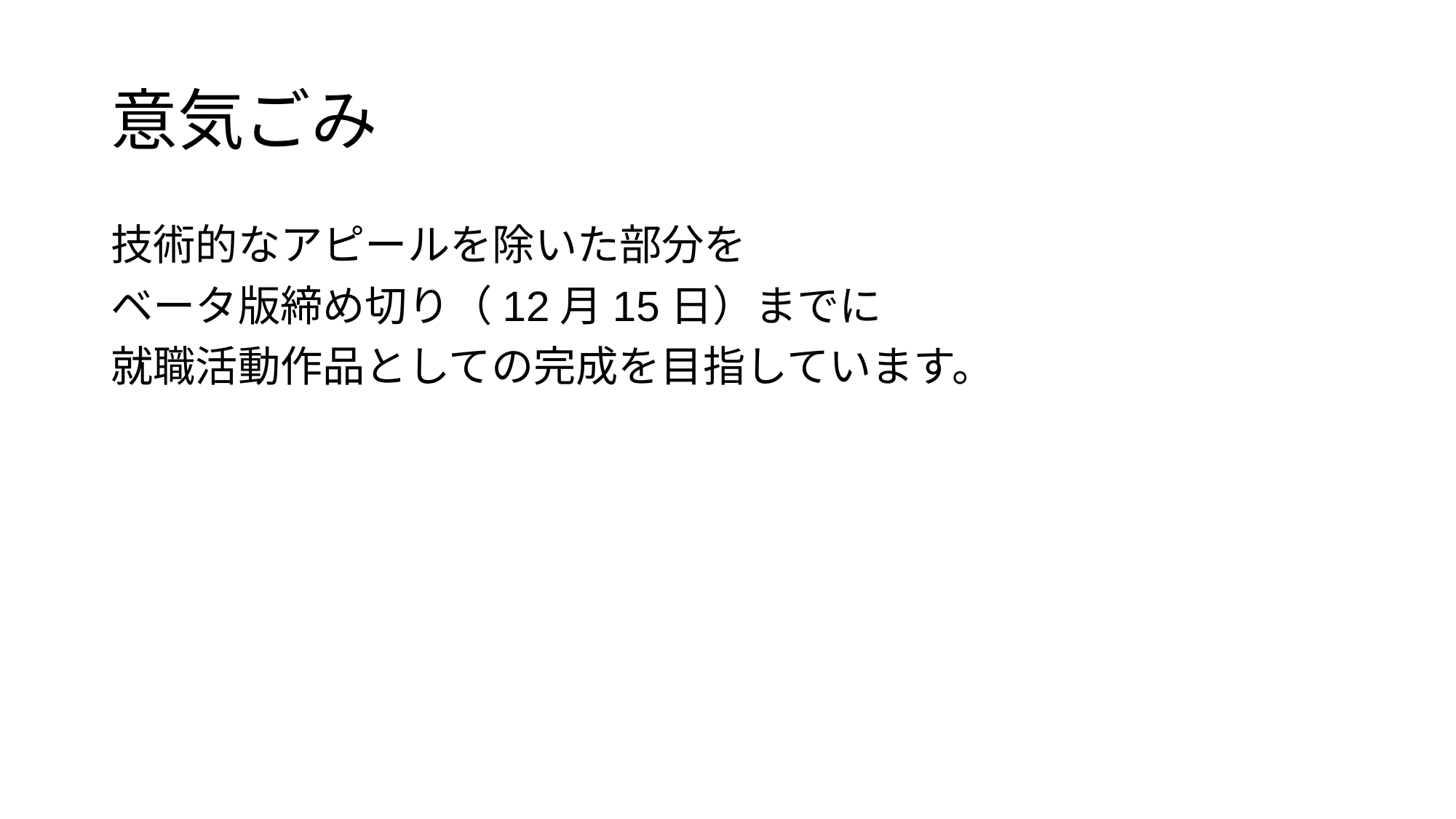

# 意気ごみ
技術的なアピールを除いた部分を
ベータ版締め切り（12月15日）までに
就職活動作品としての完成を目指しています。